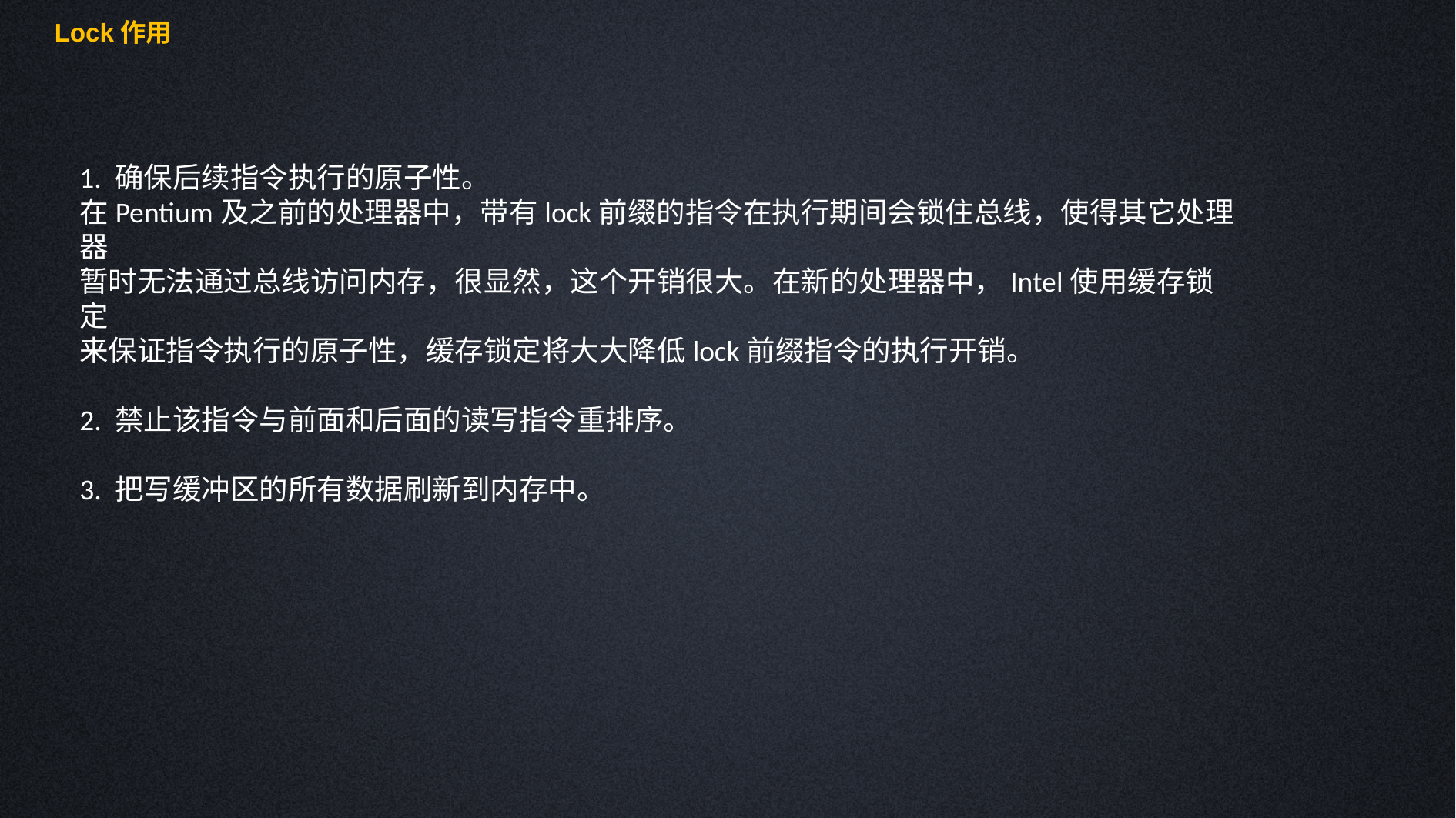

Lock作用

1. 确保后续指令执行的原子性。
在Pentium及之前的处理器中，带有lock前缀的指令在执行期间会锁住总线，使得其它处理器
暂时无法通过总线访问内存，很显然，这个开销很大。在新的处理器中，Intel使用缓存锁定
来保证指令执行的原子性，缓存锁定将大大降低lock前缀指令的执行开销。

2. 禁止该指令与前面和后面的读写指令重排序。

3. 把写缓冲区的所有数据刷新到内存中。